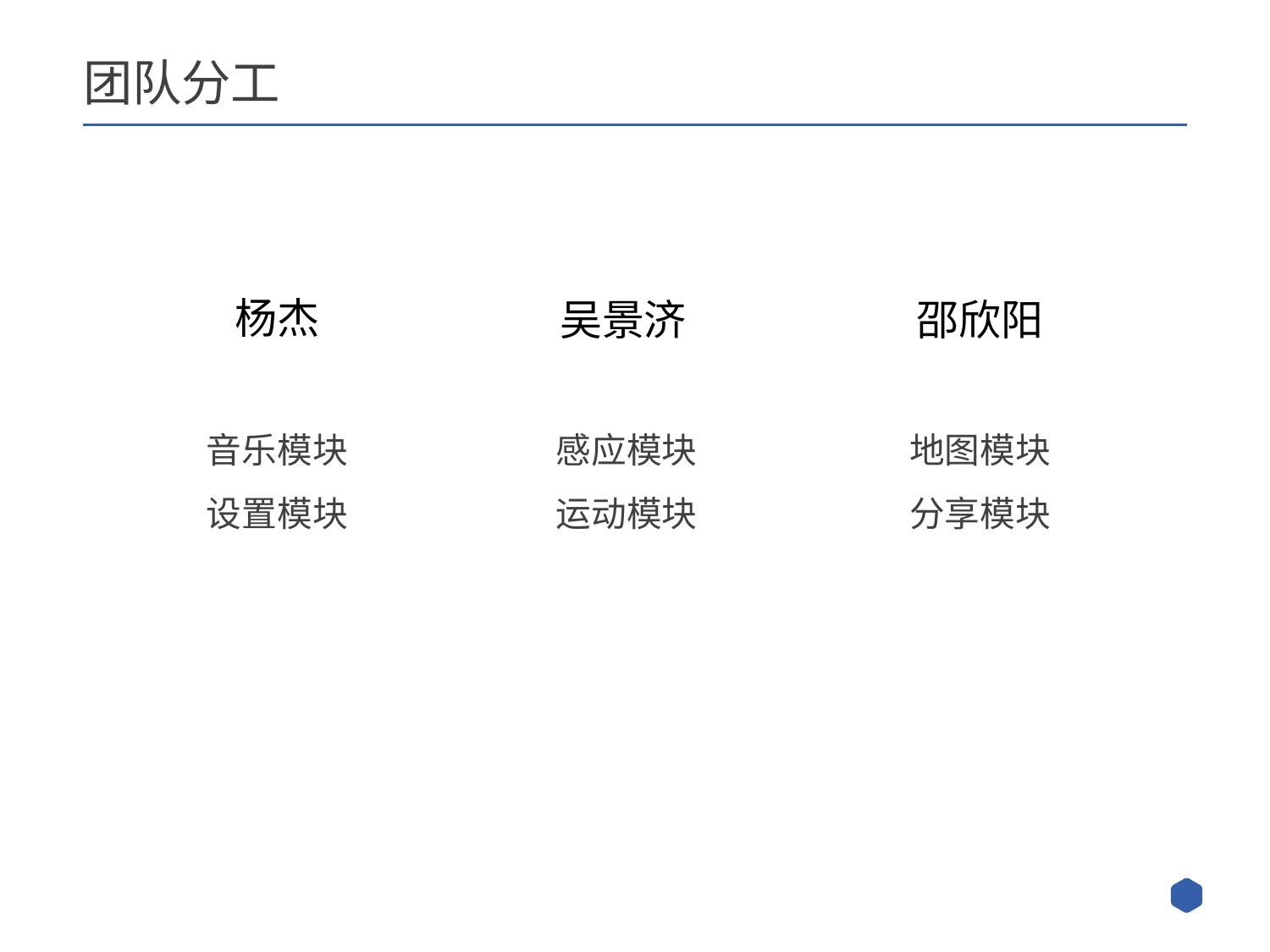

团队分工
杨杰
吴景济
邵欣阳
音乐模块
设置模块
感应模块
运动模块
地图模块
分享模块